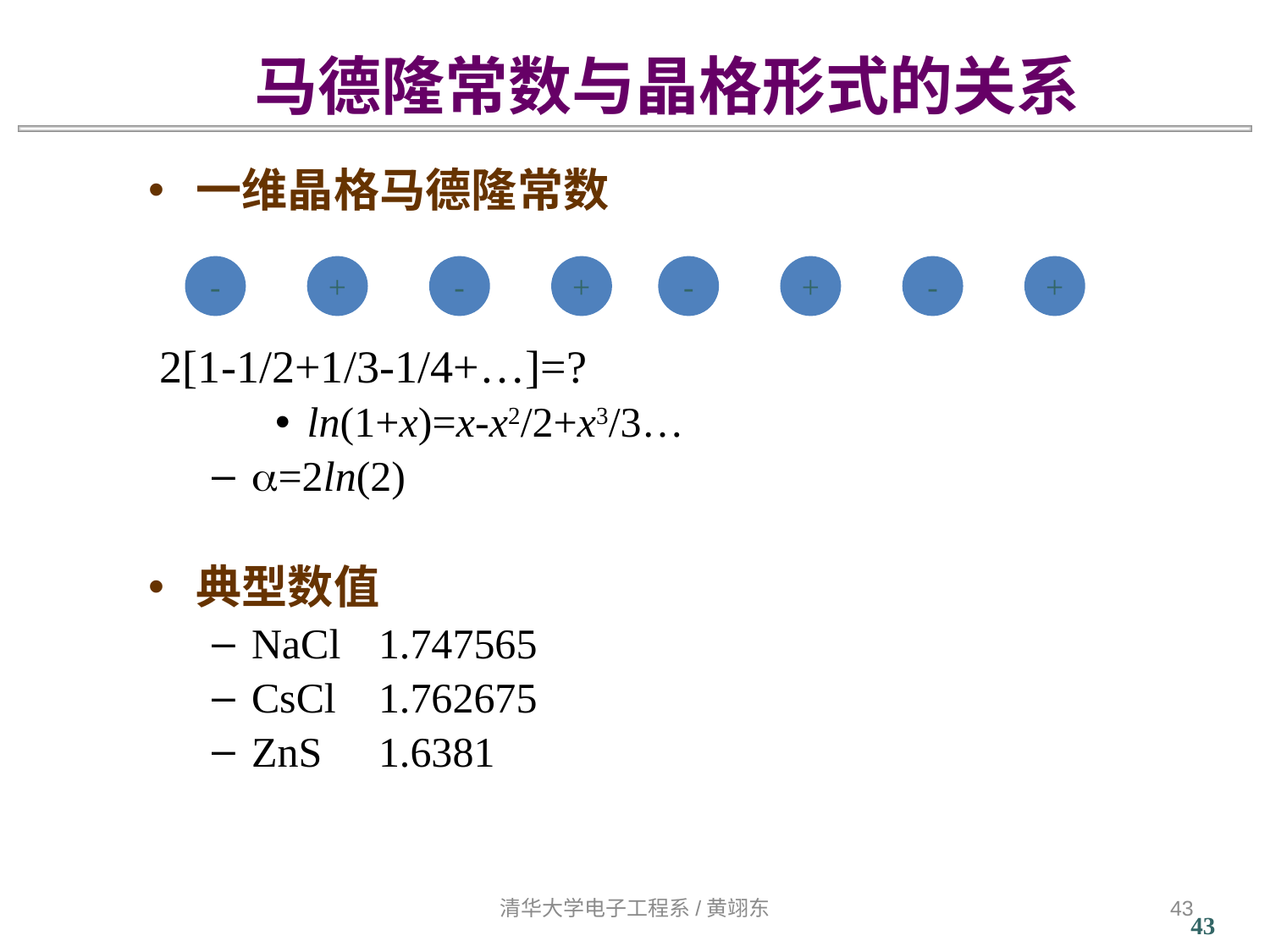

马德隆常数与晶格形式的关系

一维晶格马德隆常数

 2[1-1/2+1/3-1/4+…]=?
ln(1+x)=x-x2/2+x3/3…
α=2ln(2)

典型数值
NaCl	1.747565
CsCl	1.762675
ZnS	1.6381
-
+
-
+
-
+
-
+
43
清华大学电子工程系/黄翊东
43